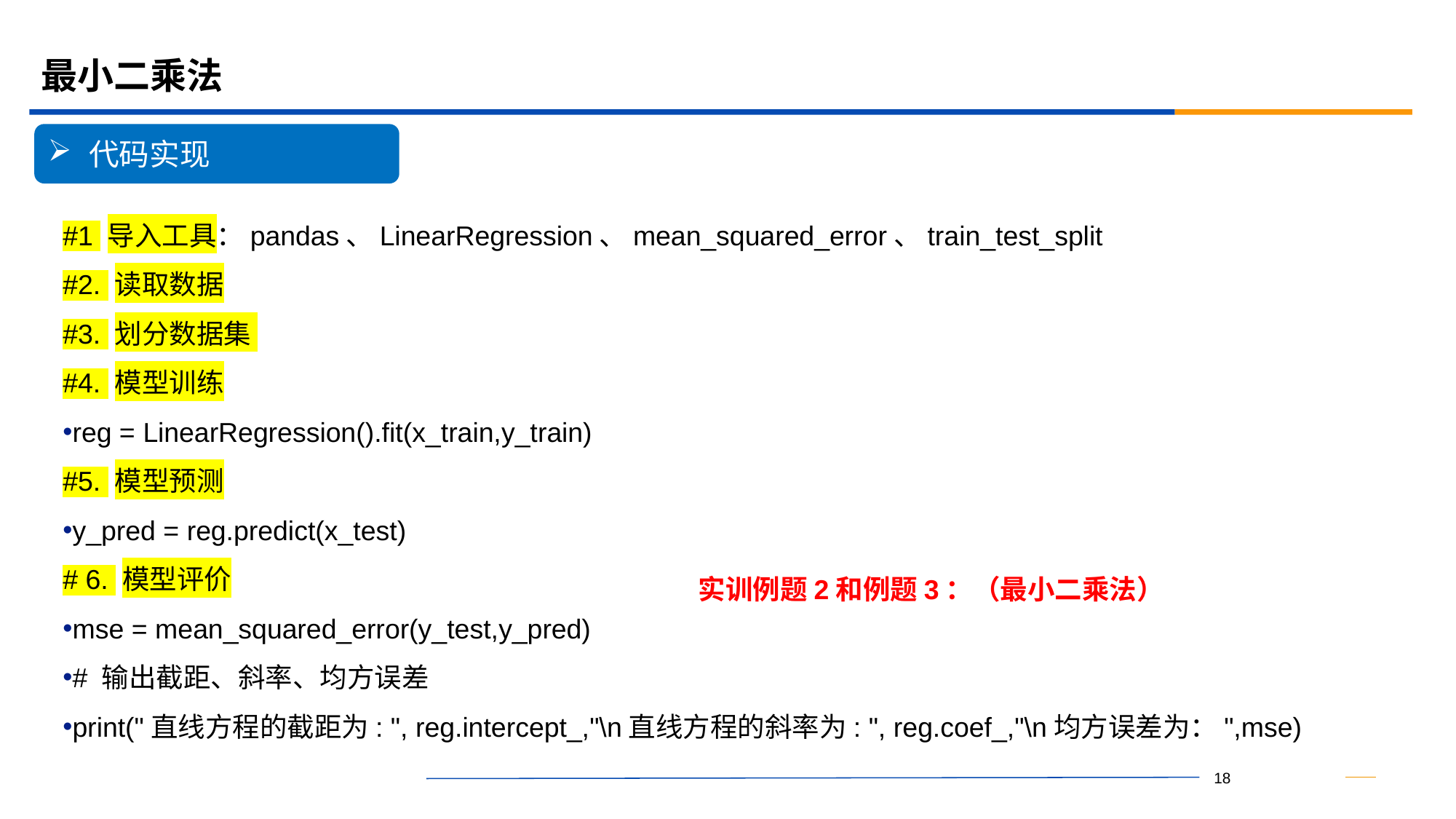

# 最小二乘法
代码实现
#1 导入工具：pandas、LinearRegression、mean_squared_error、train_test_split
#2. 读取数据
#3. 划分数据集
#4. 模型训练
reg = LinearRegression().fit(x_train,y_train)
#5. 模型预测
y_pred = reg.predict(x_test)
# 6. 模型评价
mse = mean_squared_error(y_test,y_pred)
# 输出截距、斜率、均方误差
print("直线方程的截距为: ", reg.intercept_,"\n直线方程的斜率为: ", reg.coef_,"\n均方误差为：",mse)
实训例题2和例题3：（最小二乘法）